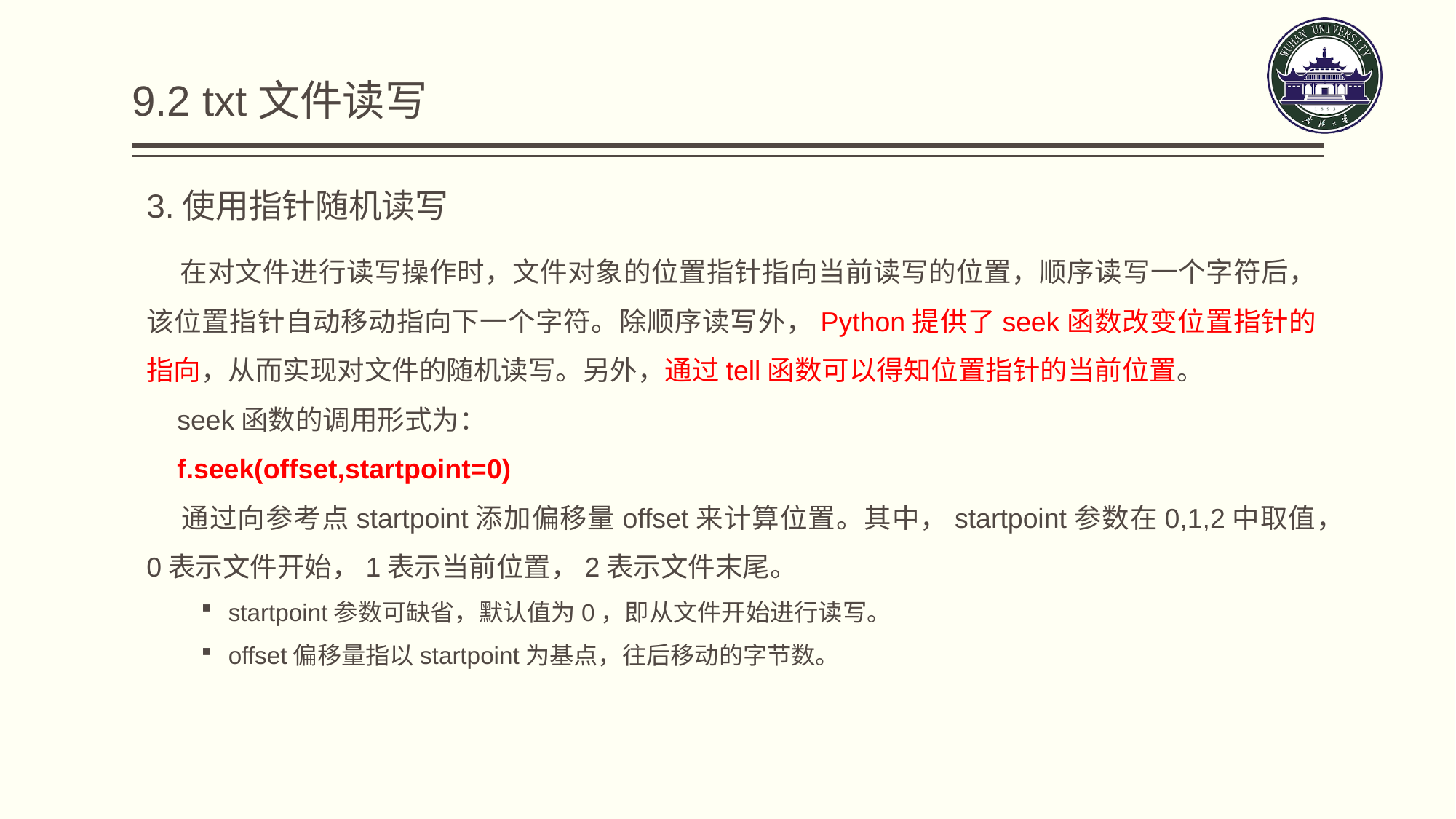

9.2 txt文件读写
3.使用指针随机读写

    在对文件进行读写操作时，文件对象的位置指针指向当前读写的位置，顺序读写一个字符后，该位置指针自动移动指向下一个字符。除顺序读写外，Python提供了seek函数改变位置指针的指向，从而实现对文件的随机读写。另外，通过tell函数可以得知位置指针的当前位置。
    seek函数的调用形式为：
    f.seek(offset,startpoint=0)
    通过向参考点startpoint添加偏移量offset来计算位置。其中，startpoint参数在0,1,2中取值，0表示文件开始，1表示当前位置，2表示文件末尾。
startpoint参数可缺省，默认值为0，即从文件开始进行读写。
offset偏移量指以startpoint为基点，往后移动的字节数。